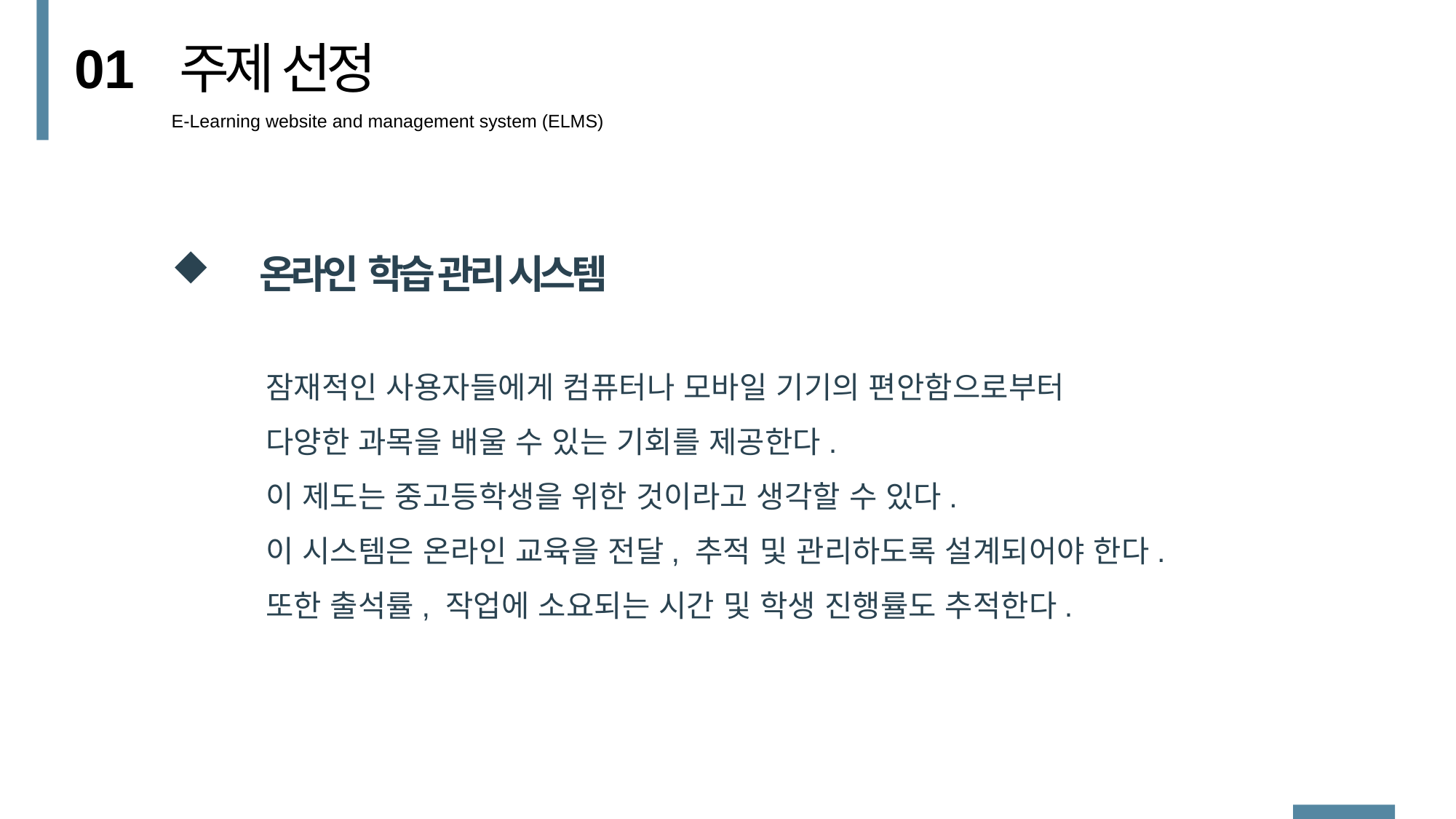

01
주제 선정
E-Learning website and management system (ELMS)
     온라인  학습 관리 시스템
잠재적인 사용자들에게 컴퓨터나 모바일 기기의 편안함으로부터
다양한 과목을 배울 수 있는 기회를 제공한다.
이 제도는 중고등학생을 위한 것이라고 생각할 수 있다.
이 시스템은 온라인 교육을 전달, 추적 및 관리하도록 설계되어야 한다.
또한 출석률, 작업에 소요되는 시간 및 학생 진행률도 추적한다.